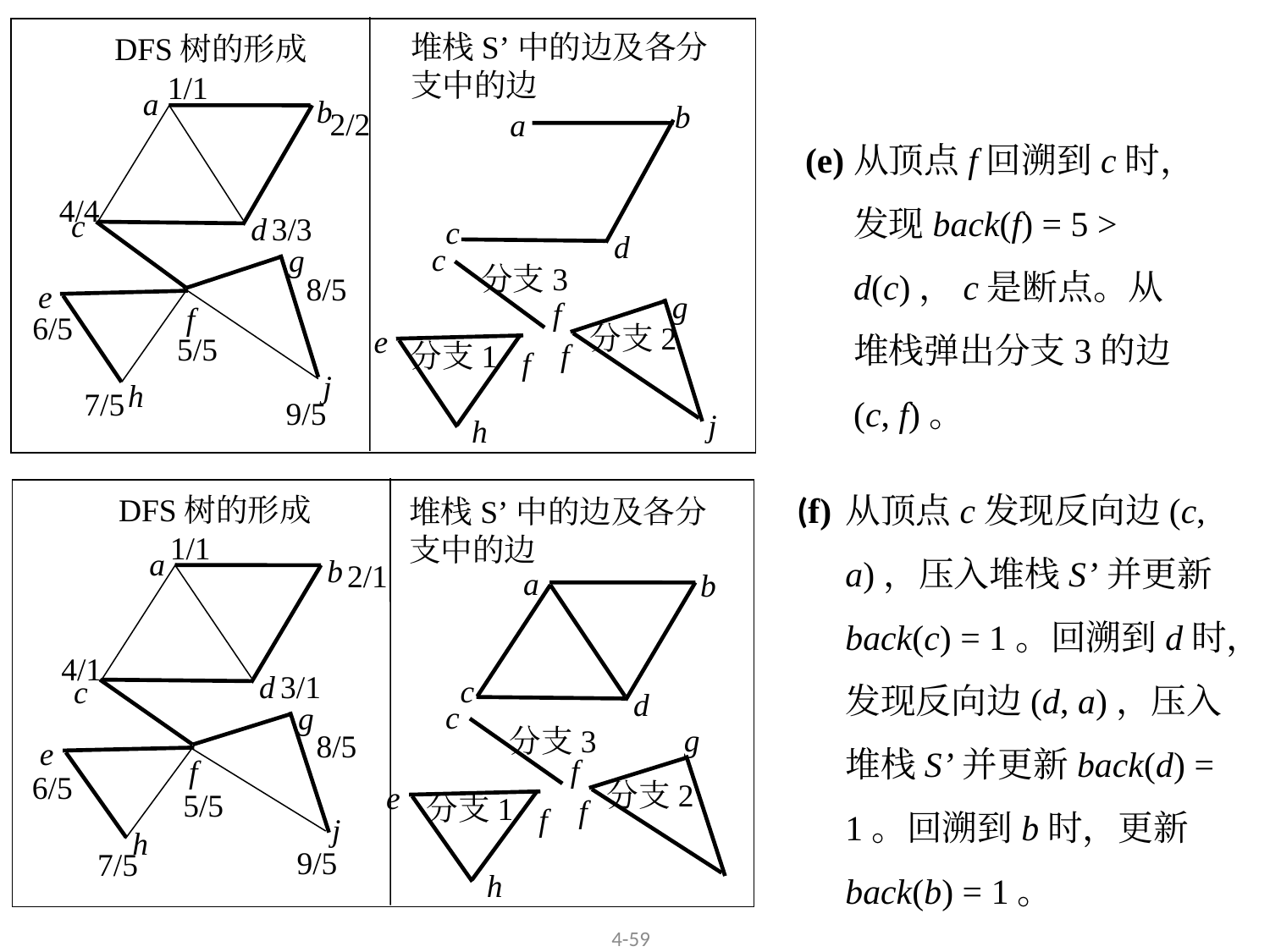

堆栈S’中的边及各分支中的边

DFS树的形成
1/1

a
b
b
2/2

a

4/4
c
d
3/3
c
d

c
g

分支3

8/5
e

g

f

f

6/5
分支2
e
5/5
f
分支1

f

j
h
7/5

9/5
j
h

(e)	从顶点f回溯到c时，发现back(f) = 5 > d(c)，c是断点。从堆栈弹出分支3的边(c, f)。

DFS树的形成
堆栈S’中的边及各分支中的边

1/1

a
b
2/1

a
b

4/1
d
3/1
c
c
d

c
g

g
分支3

8/5
e

f
f

6/5
分支2
e
5/5
分支1
f

f

j
h
9/5
7/5

h
(f)	从顶点c发现反向边(c, a)，压入堆栈S’并更新back(c) = 1。回溯到d时，发现反向边(d, a)，压入堆栈S’并更新back(d) = 1。回溯到b时，更新back(b) = 1。
4-59